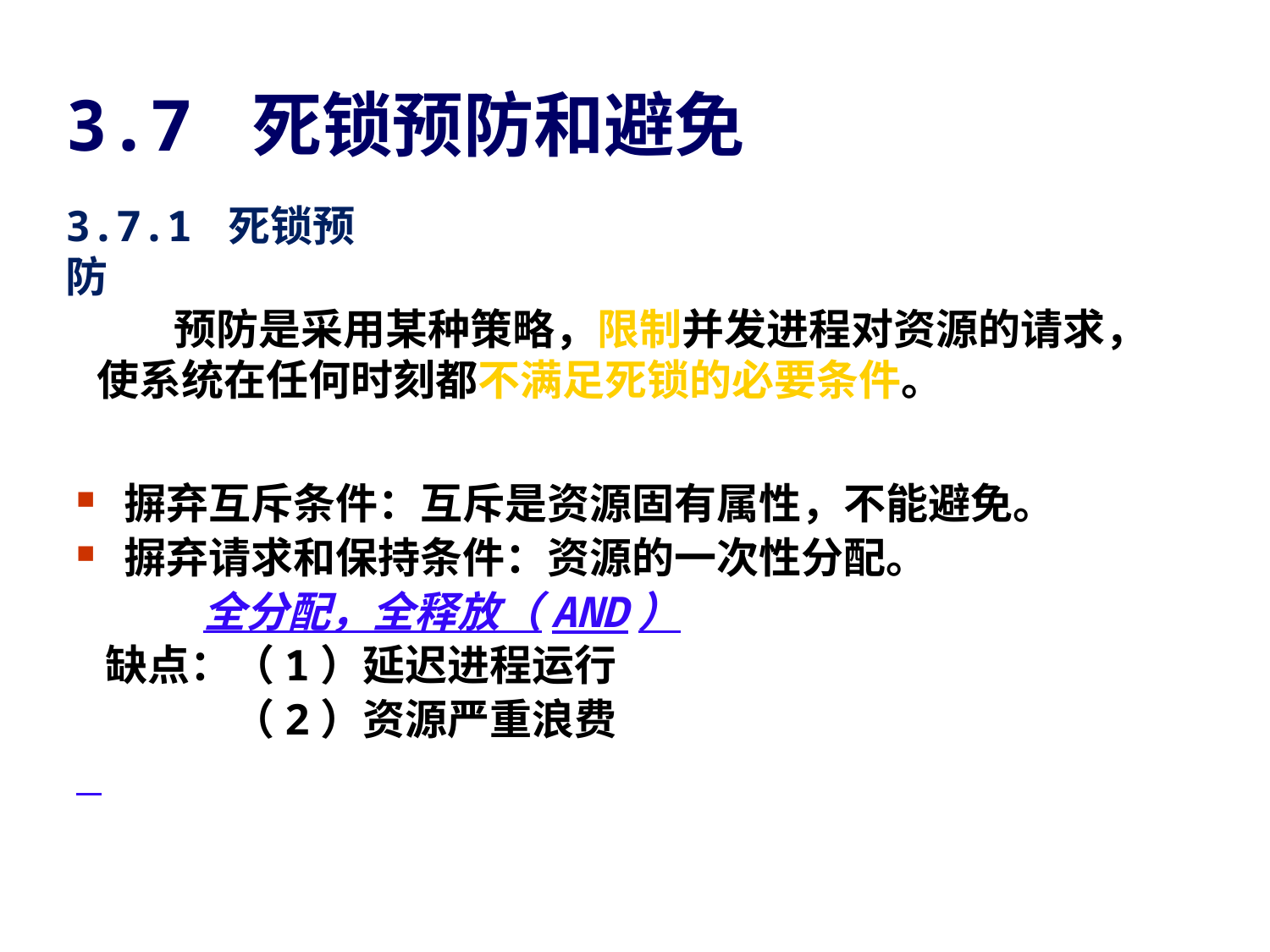

# 3.7 死锁预防和避免
3.7.1 死锁预防
       预防是采用某种策略，限制并发进程对资源的请求，使系统在任何时刻都不满足死锁的必要条件。
摒弃互斥条件：互斥是资源固有属性，不能避免。
摒弃请求和保持条件：资源的一次性分配。
全分配，全释放（AND）
  缺点：（1）延迟进程运行
  （2）资源严重浪费